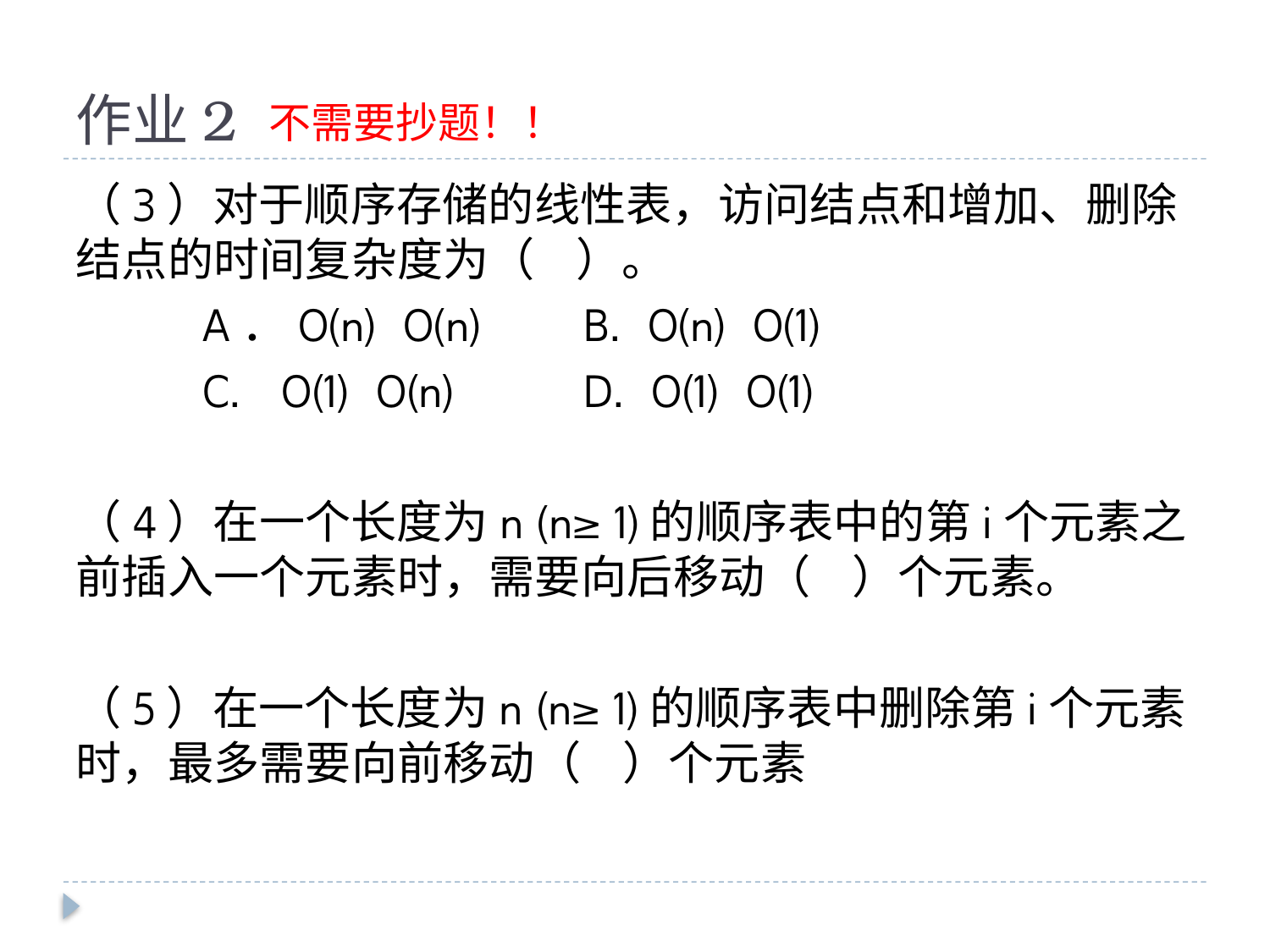

# 作业2
不需要抄题！！
（3）对于顺序存储的线性表，访问结点和增加、删除结点的时间复杂度为（    ）。
	A．O(n)  O(n)	B.  O(n)  O(1)
	C.   O(1)  O(n) 	D.  O(1)  O(1)

（4）在一个长度为n (n≥ 1)的顺序表中的第i个元素之前插入一个元素时，需要向后移动（    ）个元素。

（5）在一个长度为n (n≥ 1)的顺序表中删除第i个元素时，最多需要向前移动（    ）个元素